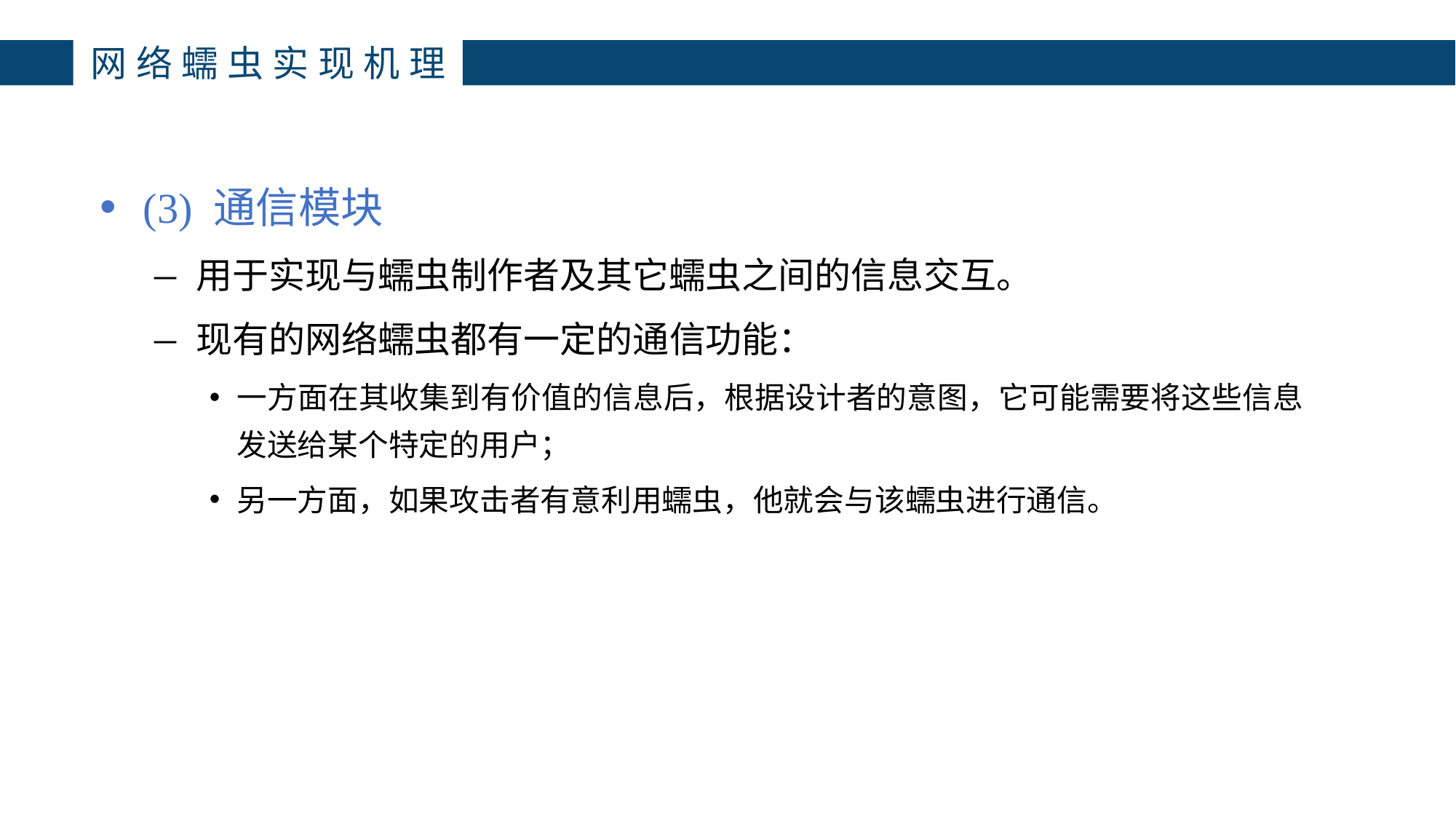

网络蠕虫实现机理

(3) 通信模块
用于实现与蠕虫制作者及其它蠕虫之间的信息交互。
现有的网络蠕虫都有一定的通信功能：
一方面在其收集到有价值的信息后，根据设计者的意图，它可能需要将这些信息发送给某个特定的用户；
另一方面，如果攻击者有意利用蠕虫，他就会与该蠕虫进行通信。